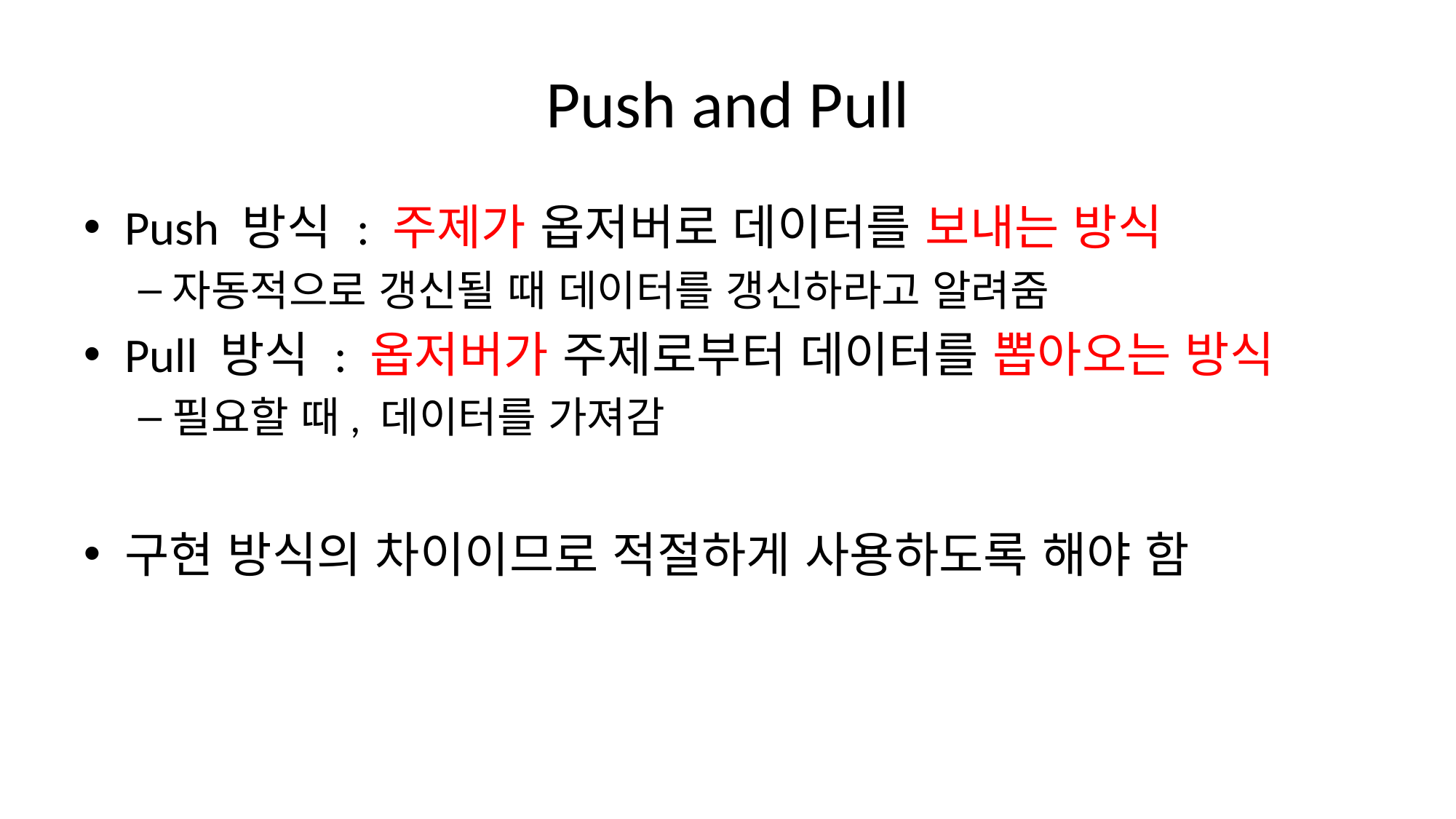

# Push and Pull
Push 방식 : 주제가 옵저버로 데이터를 보내는 방식
자동적으로 갱신될 때 데이터를 갱신하라고 알려줌
Pull 방식 : 옵저버가 주제로부터 데이터를 뽑아오는 방식
필요할 때, 데이터를 가져감

구현 방식의 차이이므로 적절하게 사용하도록 해야 함